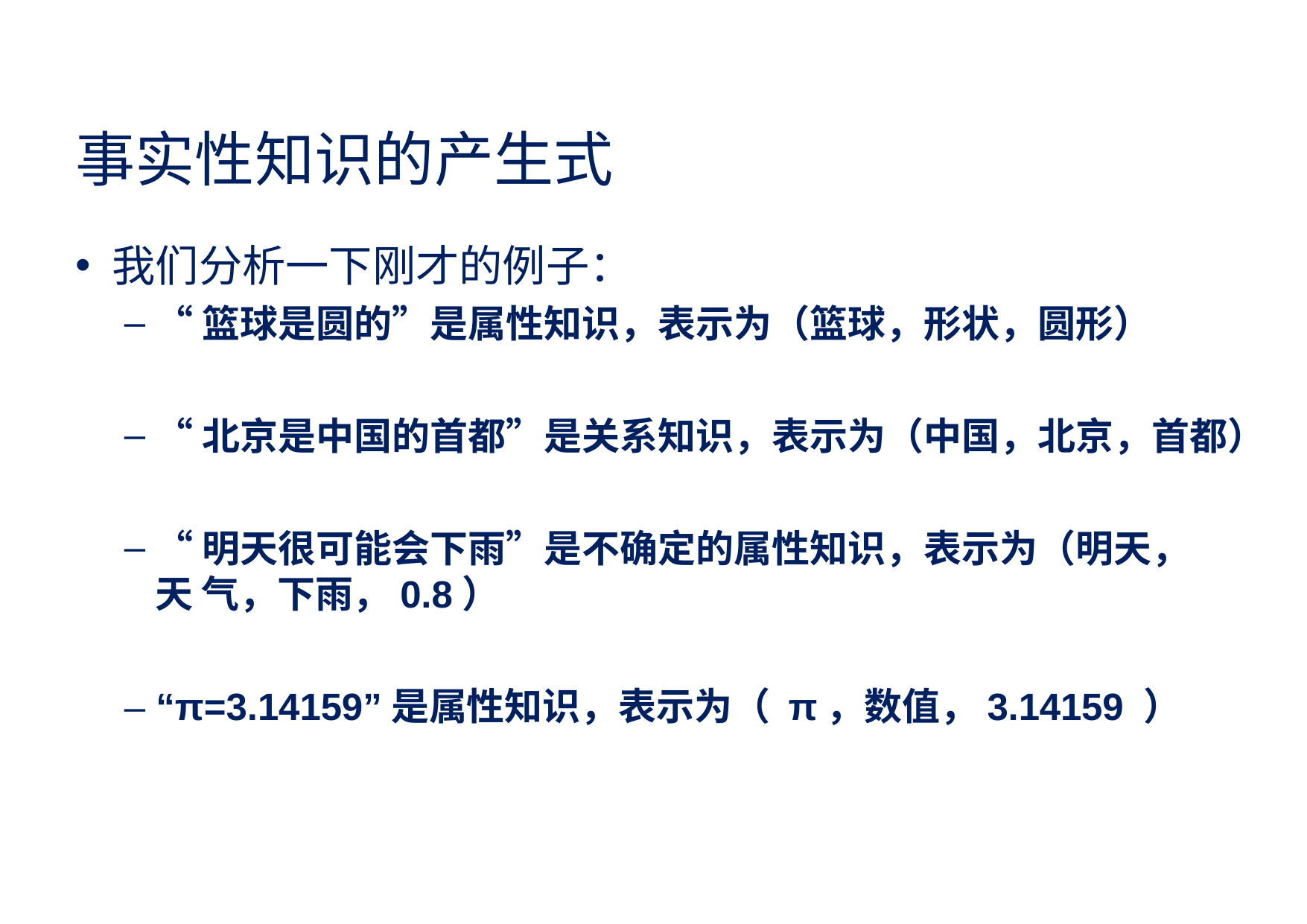

# 事实性知识的产生式
我们分析一下刚才的例子：
“篮球是圆的”是属性知识，表示为（篮球，形状，圆形）

“北京是中国的首都”是关系知识，表示为（中国，北京，首都）

“明天很可能会下雨”是不确定的属性知识，表示为（明天，天 气，下雨，0.8）

– “π=3.14159”是属性知识，表示为（ π，数值，3.14159 ）
54